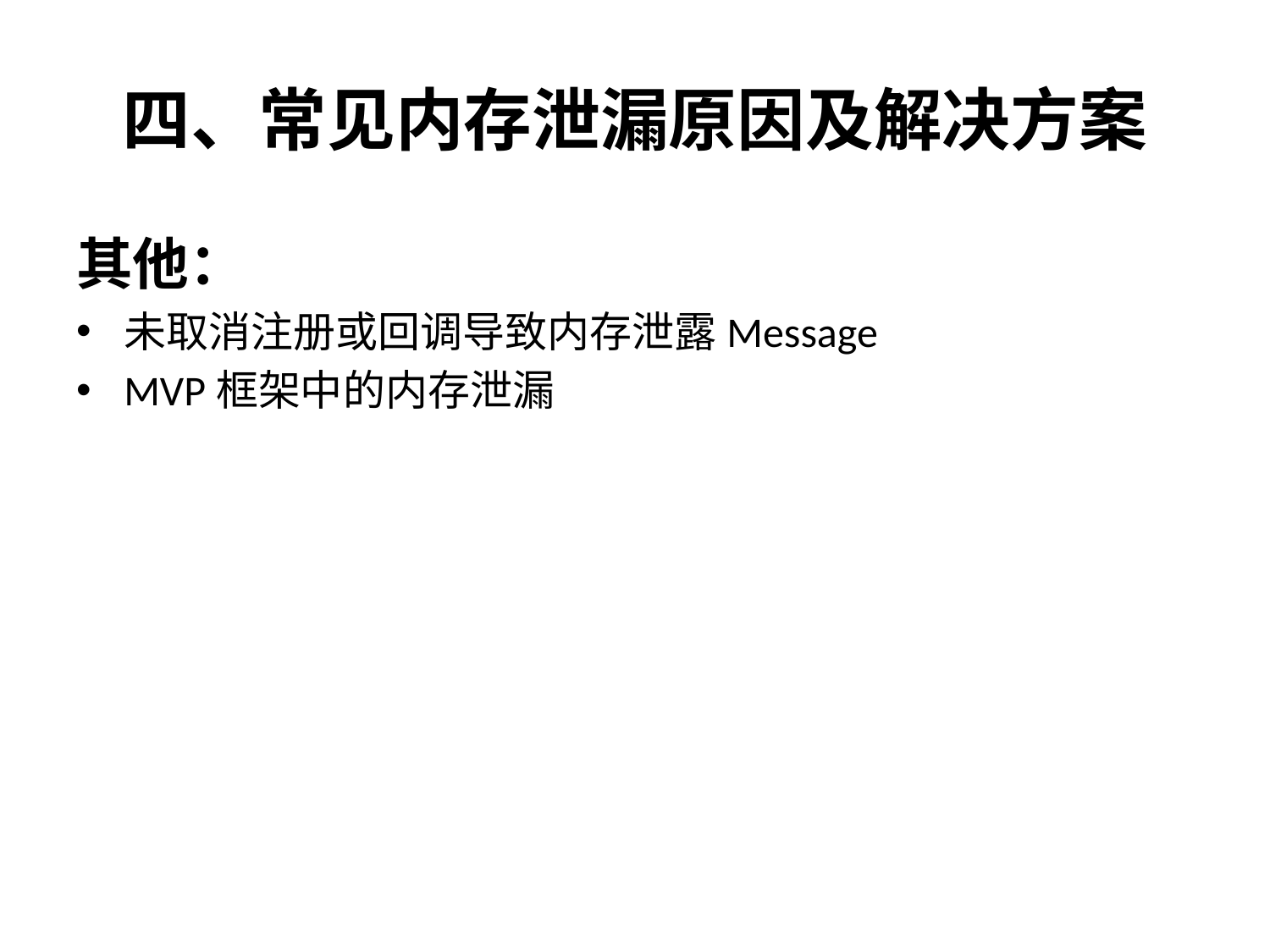

# 四、常见内存泄漏原因及解决方案
其他：
未取消注册或回调导致内存泄露Message
MVP框架中的内存泄漏